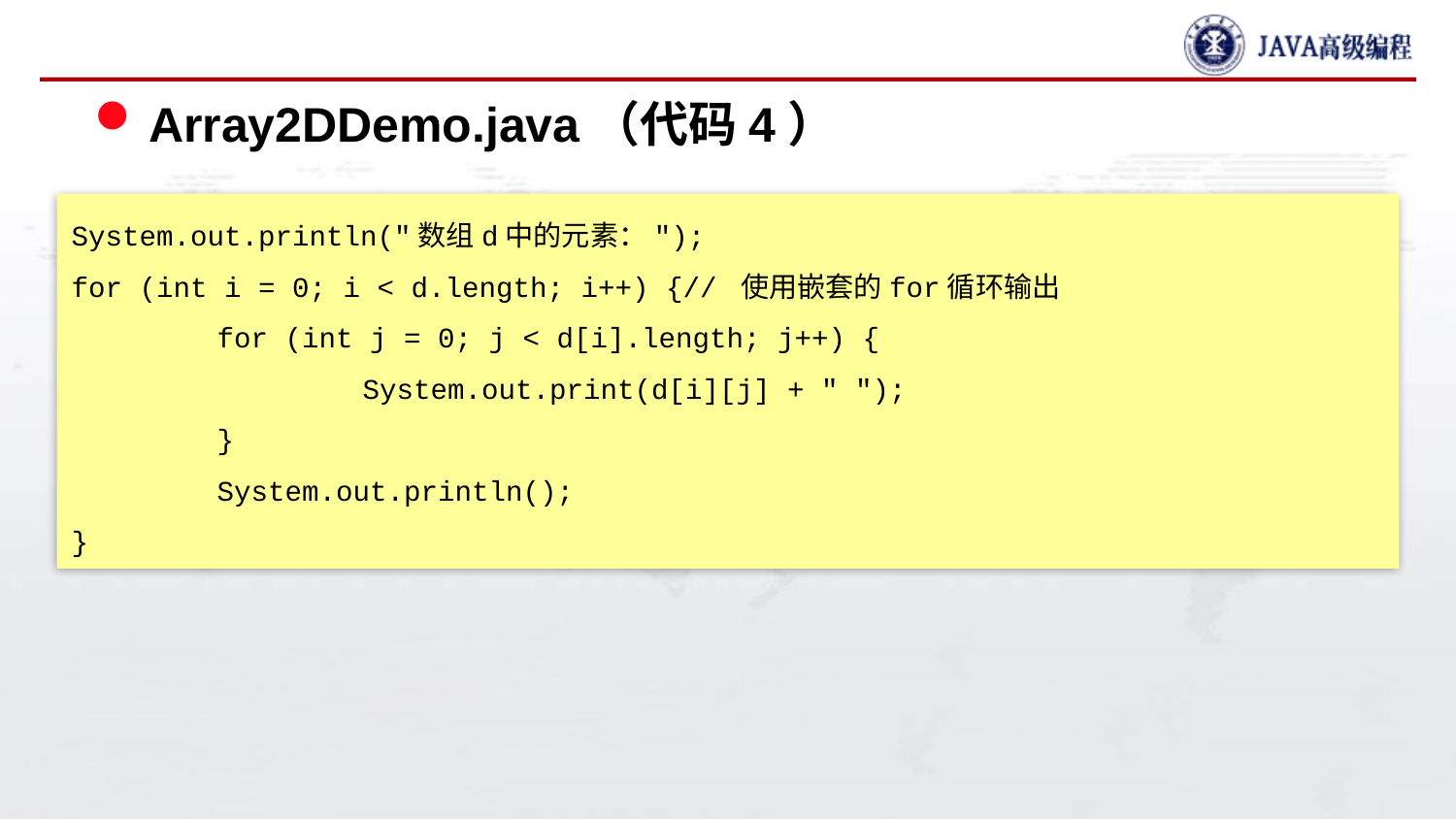

#
Array2DDemo.java（代码4）

System.out.println("数组d中的元素：");
for (int i = 0; i < d.length; i++) {// 使用嵌套的for循环输出
	for (int j = 0; j < d[i].length; j++) {
		System.out.print(d[i][j] + " ");
	}
	System.out.println();
}